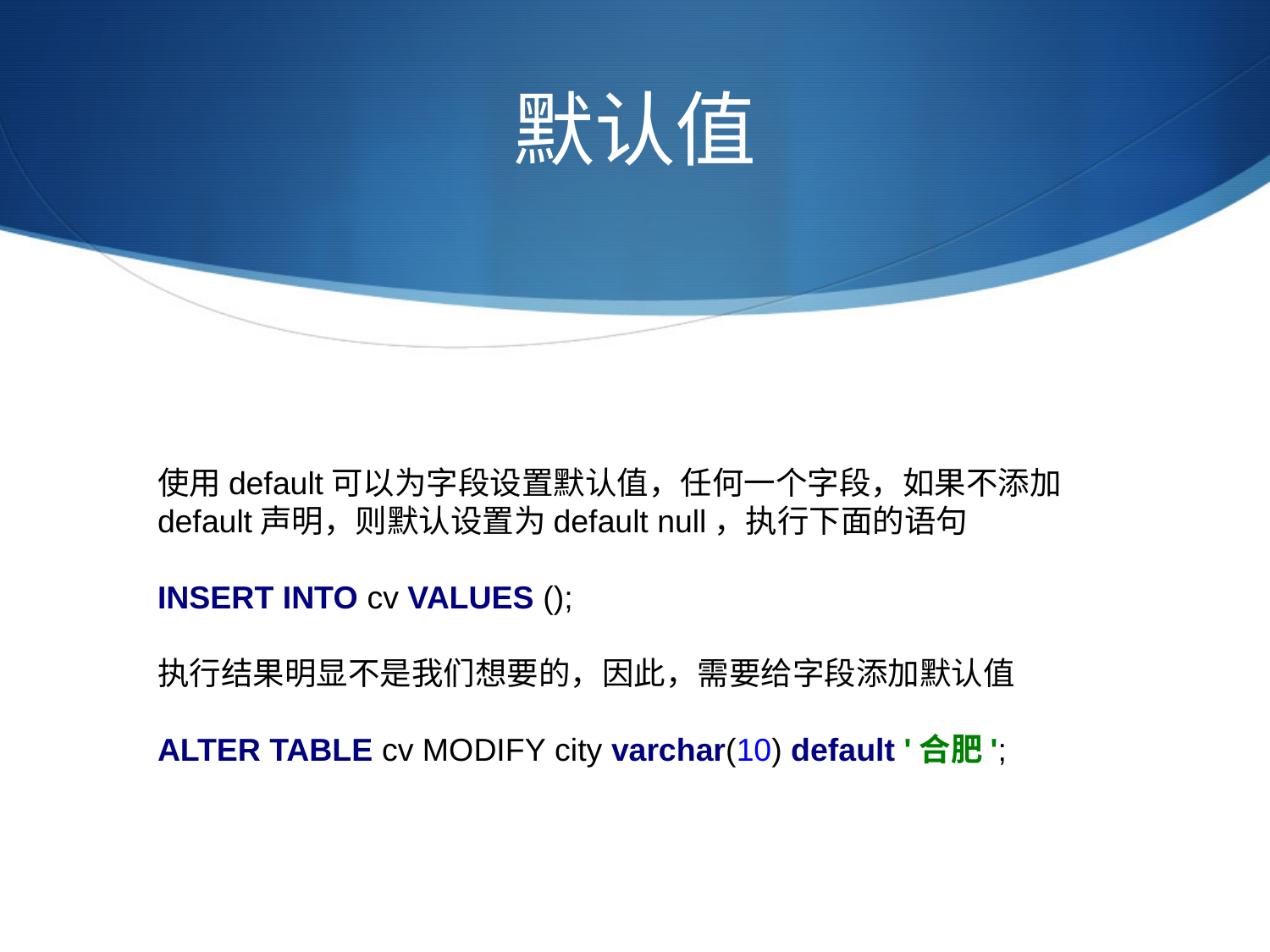

# 默认值
使用default可以为字段设置默认值，任何一个字段，如果不添加default声明，则默认设置为default null，执行下面的语句

INSERT INTO cv VALUES ();

执行结果明显不是我们想要的，因此，需要给字段添加默认值

ALTER TABLE cv MODIFY city varchar(10) default '合肥';